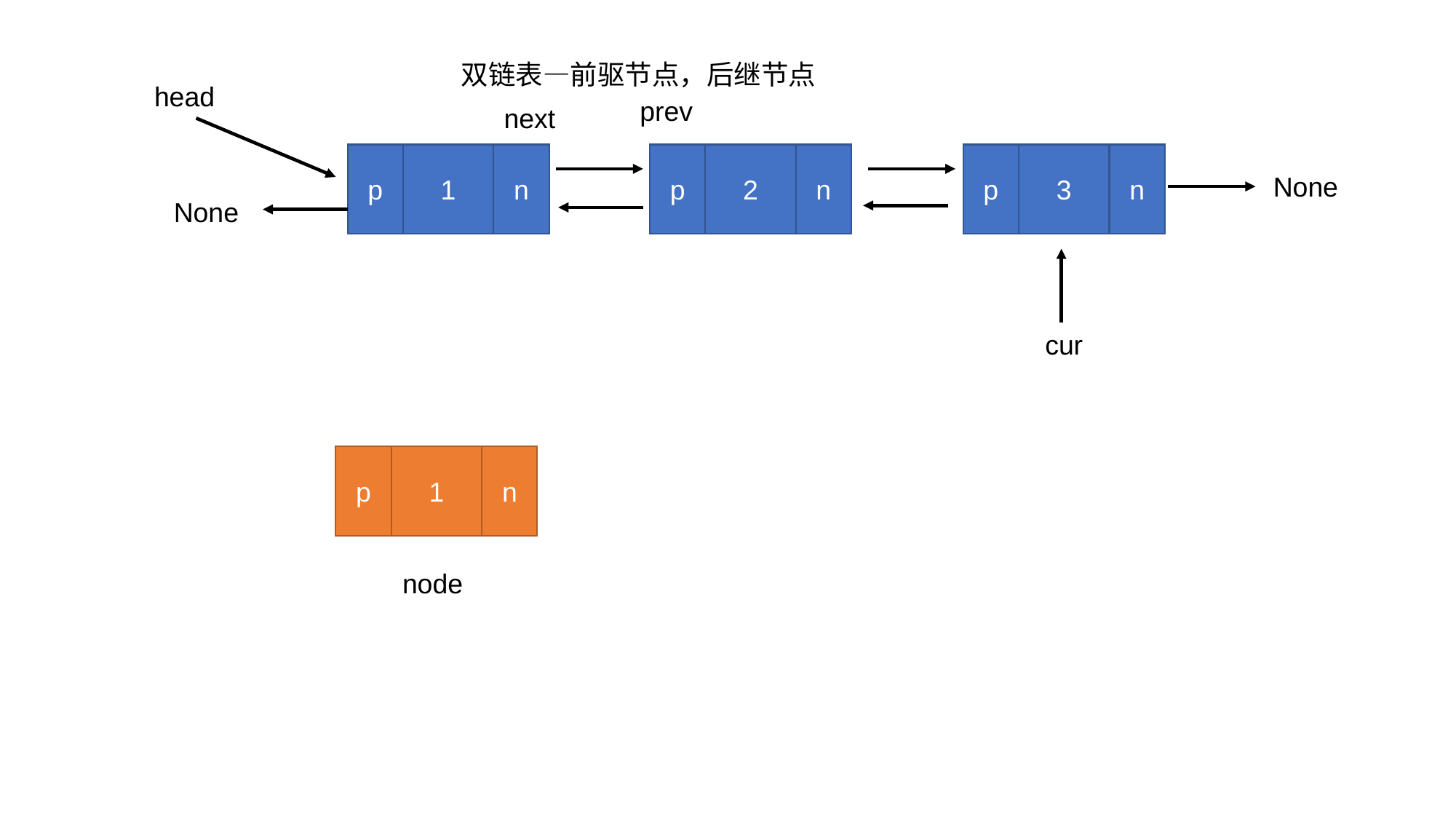

双链表—前驱节点，后继节点
head
prev
next
n
p
3
n
p
1
n
p
2
None
None
cur
n
p
1
node